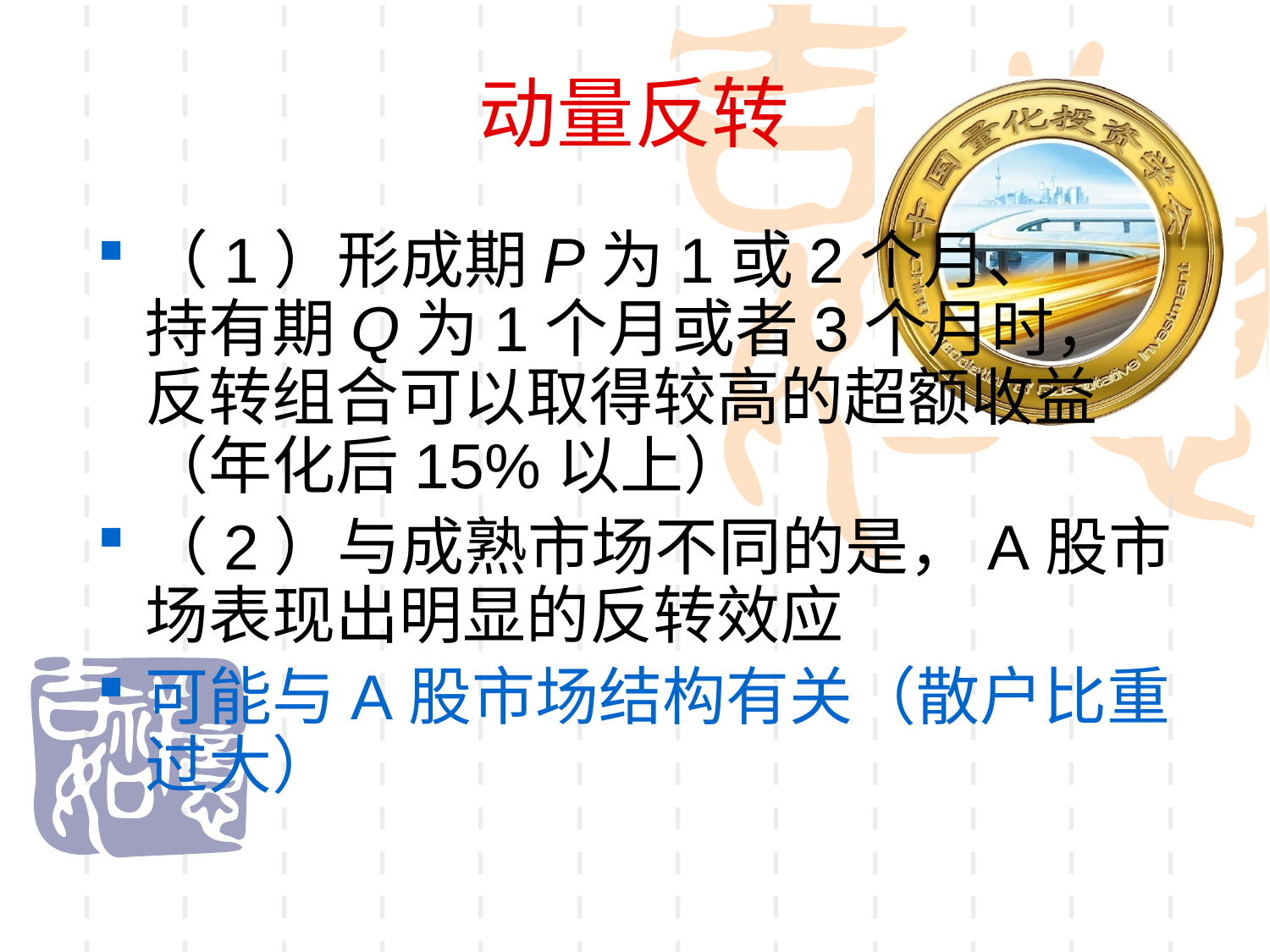

动量反转
（1）形成期P为1或2个月、
持有期Q为1个月或者3个月时，
反转组合可以取得较高的超额收益（年化后15%以上）
（2）与成熟市场不同的是，A股市场表现出明显的反转效应
可能与A股市场结构有关（散户比重过大）